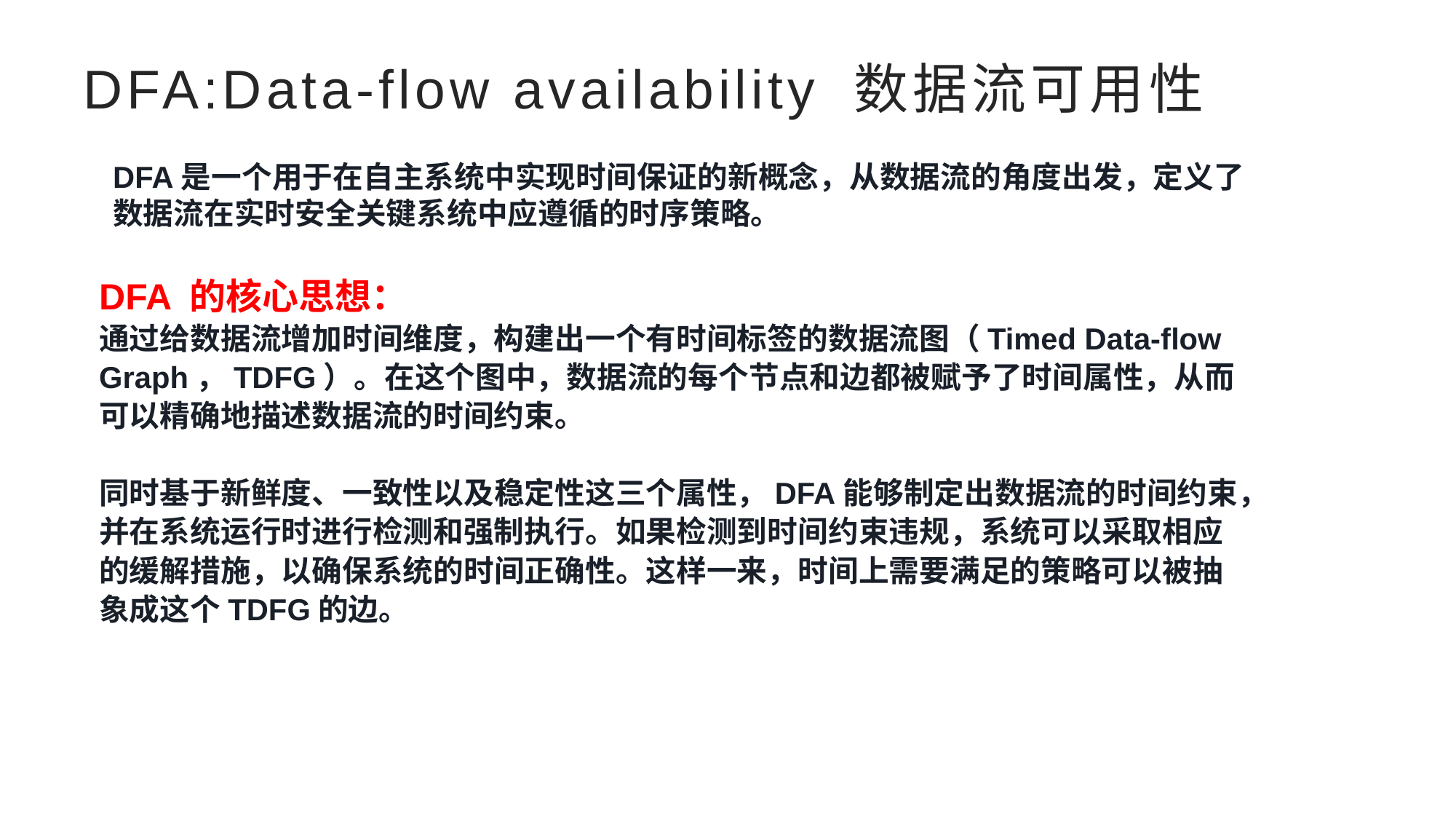

# DFA:Data-flow availability 数据流可用性
DFA是一个用于在自主系统中实现时间保证的新概念，从数据流的角度出发，定义了数据流在实时安全关键系统中应遵循的时序策略。
DFA 的核心思想：
通过给数据流增加时间维度，构建出一个有时间标签的数据流图（Timed Data-flow Graph，TDFG）。在这个图中，数据流的每个节点和边都被赋予了时间属性，从而可以精确地描述数据流的时间约束。

同时基于新鲜度、一致性以及稳定性这三个属性，DFA能够制定出数据流的时间约束，并在系统运行时进行检测和强制执行。如果检测到时间约束违规，系统可以采取相应的缓解措施，以确保系统的时间正确性。这样一来，时间上需要满足的策略可以被抽象成这个TDFG的边。